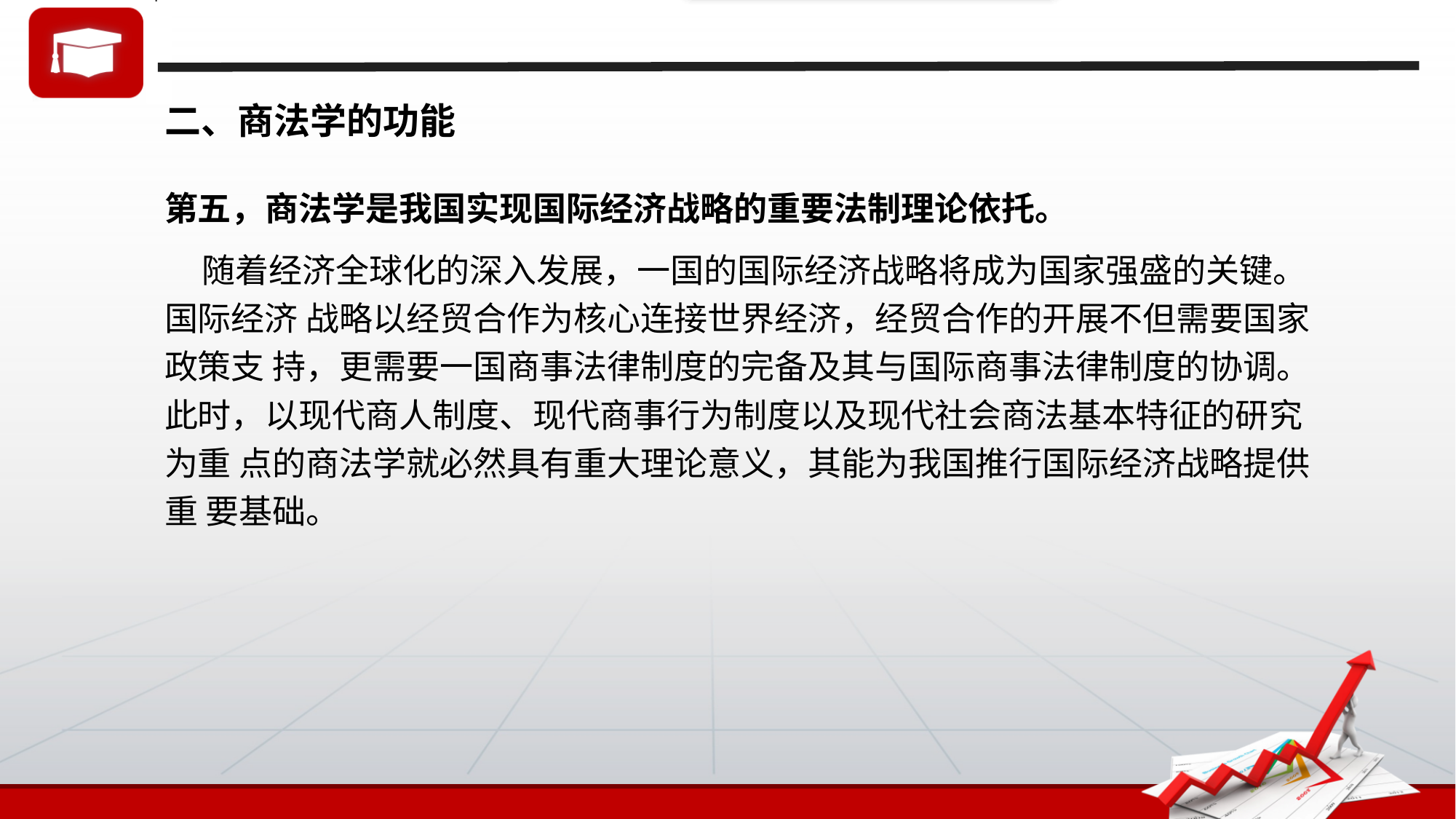

二、商法学的功能
第五，商法学是我国实现国际经济战略的重要法制理论依托。
    随着经济全球化的深入发展，一国的国际经济战略将成为国家强盛的关键。国际经济 战略以经贸合作为核心连接世界经济，经贸合作的开展不但需要国家政策支 持，更需要一国商事法律制度的完备及其与国际商事法律制度的协调。此时，以现代商人制度、现代商事行为制度以及现代社会商法基本特征的研究为重 点的商法学就必然具有重大理论意义，其能为我国推行国际经济战略提供重 要基础。